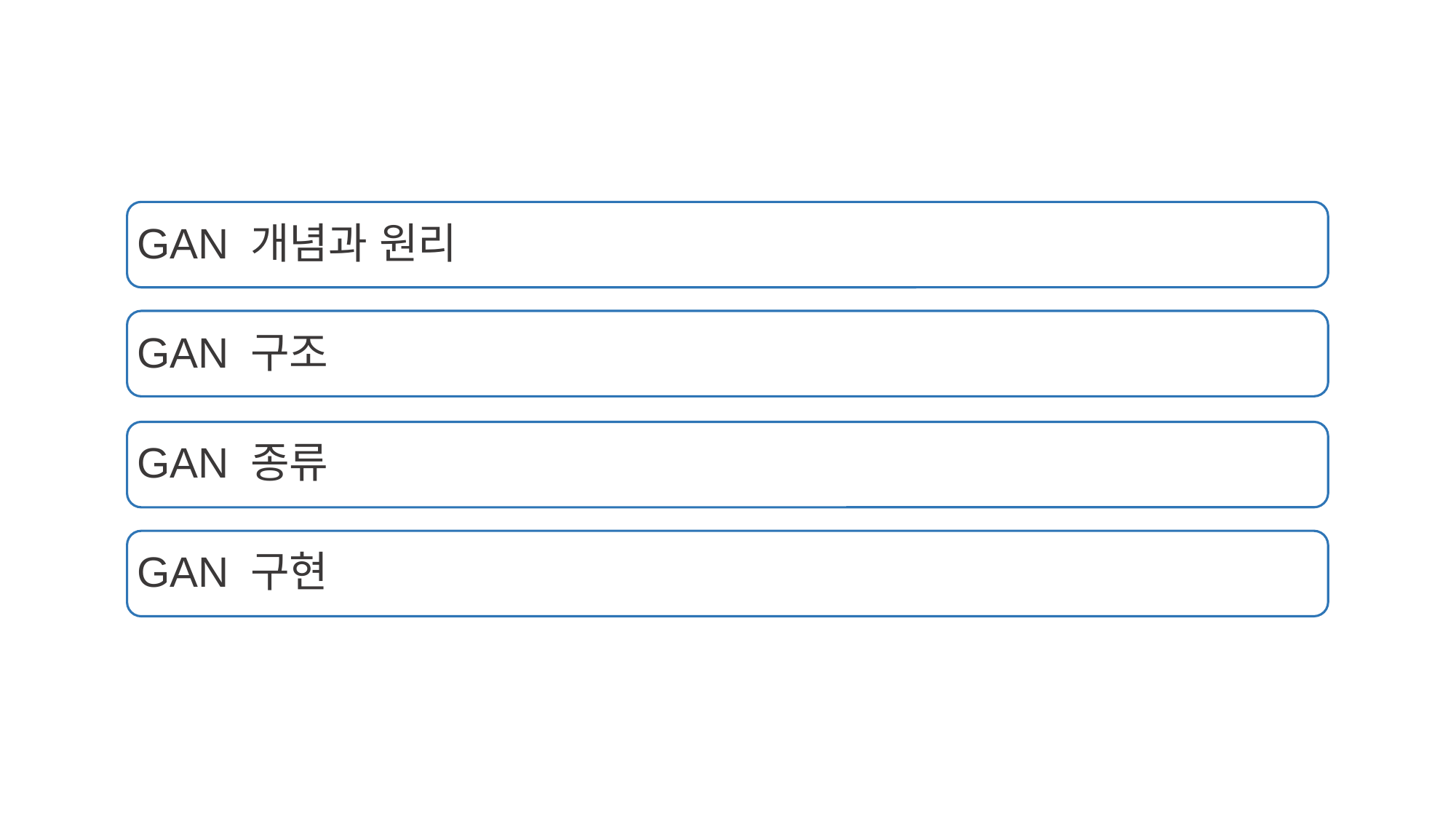

GAN 개념과 원리
GAN 구조
GAN 종류
GAN 구현